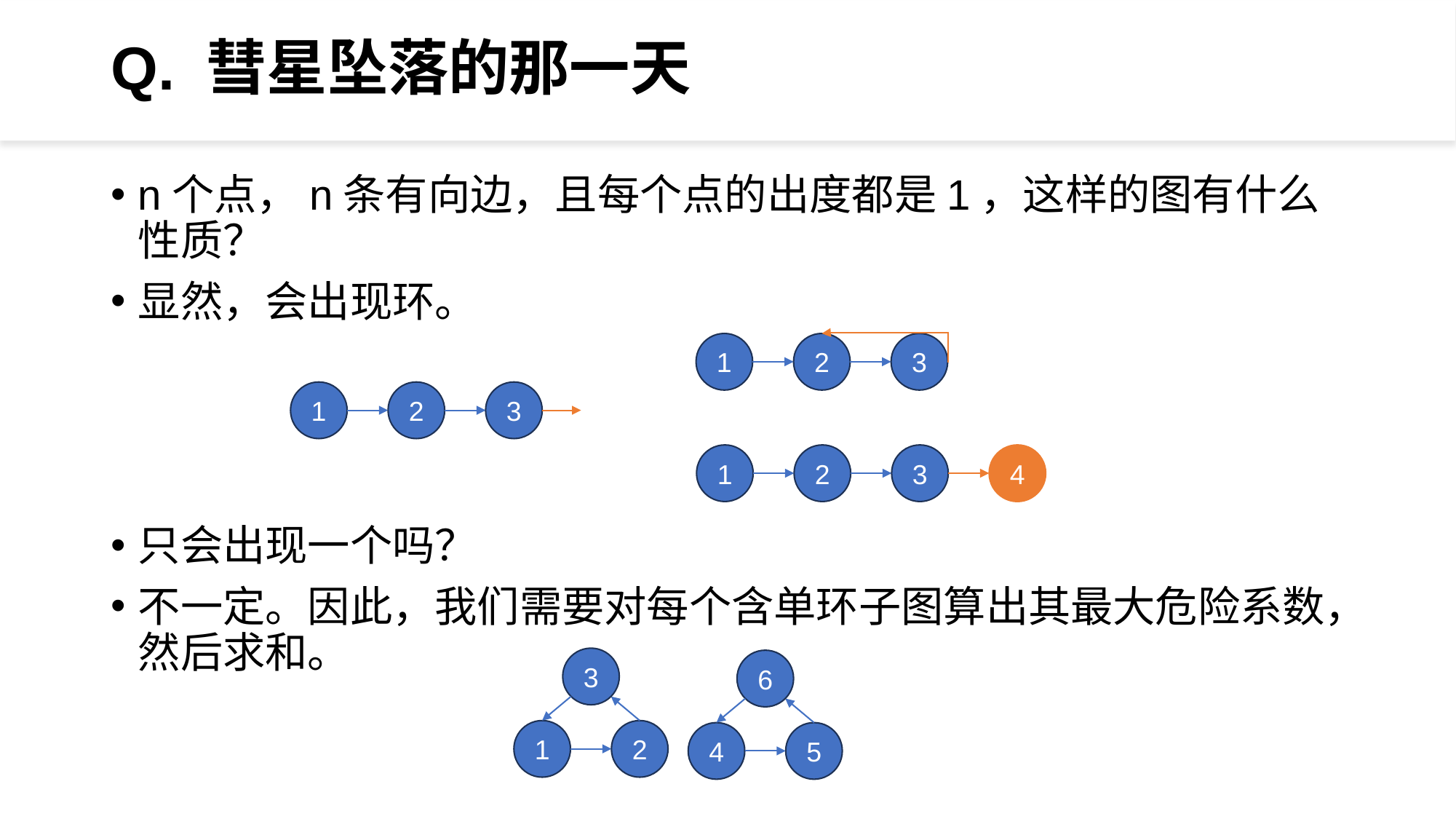

# Q. 彗星坠落的那一天
n个点，n条有向边，且每个点的出度都是1，这样的图有什么性质？
显然，会出现环。

只会出现一个吗？
不一定。因此，我们需要对每个含单环子图算出其最大危险系数，然后求和。
1
2
3
1
2
3
1
2
3
4
3
6
1
2
4
5